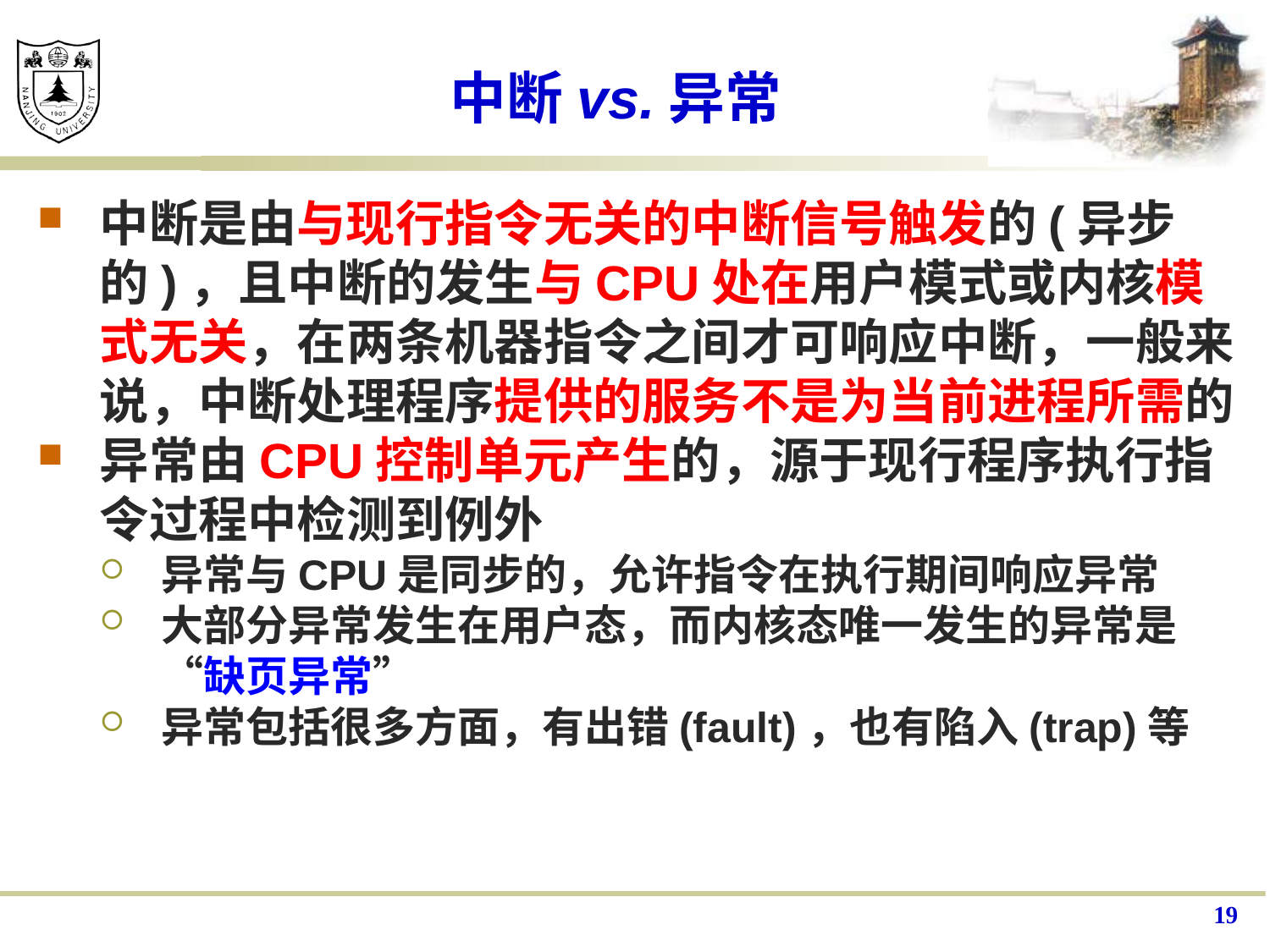

# 中断vs.异常
中断是由与现行指令无关的中断信号触发的(异步的)，且中断的发生与CPU处在用户模式或内核模式无关，在两条机器指令之间才可响应中断，一般来说，中断处理程序提供的服务不是为当前进程所需的
异常由CPU控制单元产生的，源于现行程序执行指令过程中检测到例外
异常与CPU是同步的，允许指令在执行期间响应异常
大部分异常发生在用户态，而内核态唯一发生的异常是“缺页异常”
异常包括很多方面，有出错(fault)，也有陷入(trap)等

19